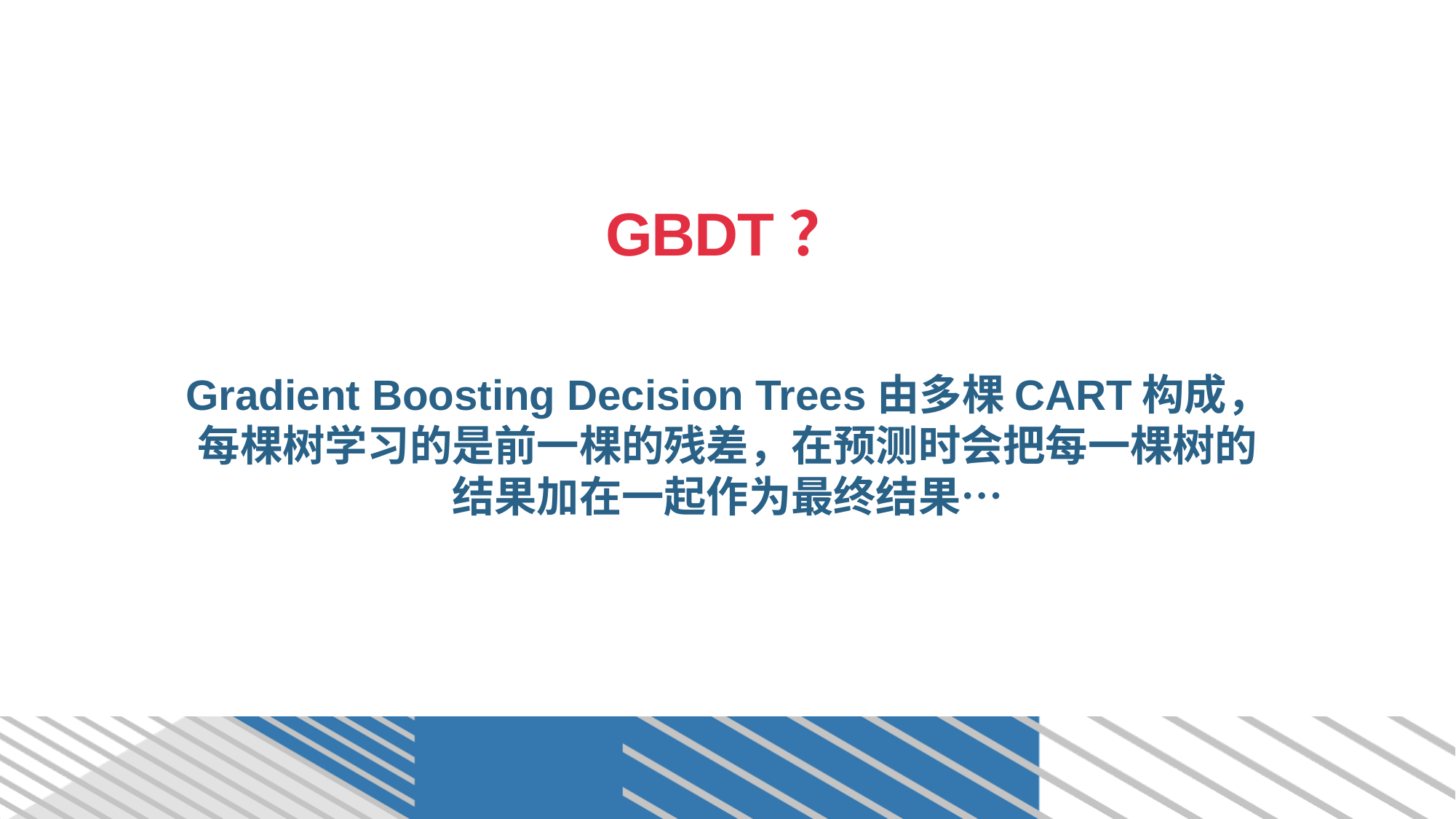

# GBDT？
Gradient Boosting Decision Trees由多棵CART构成，每棵树学习的是前一棵的残差，在预测时会把每一棵树的结果加在一起作为最终结果…